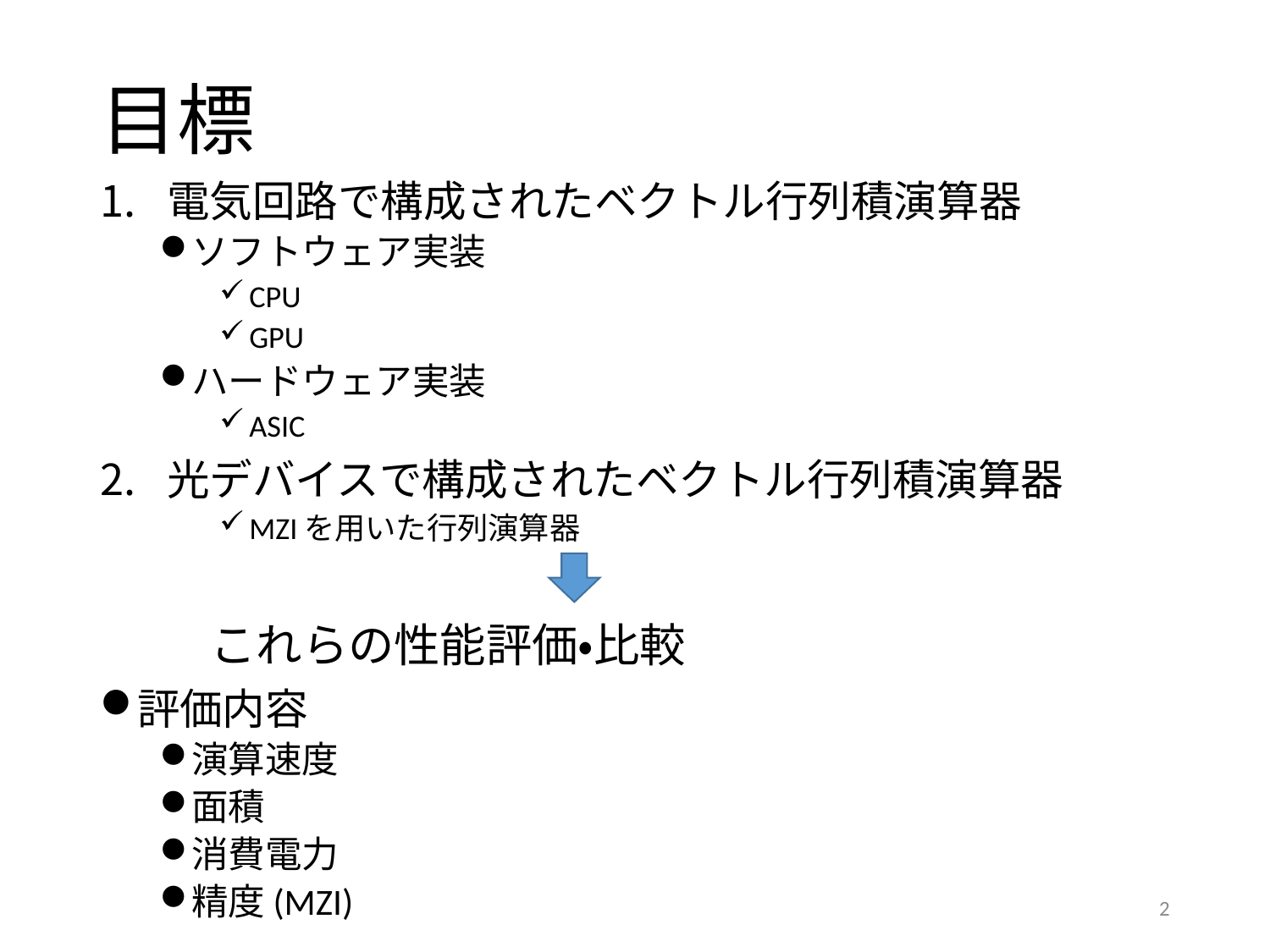

# 目標
電気回路で構成されたベクトル行列積演算器
ソフトウェア実装
CPU
GPU
ハードウェア実装
ASIC
光デバイスで構成されたベクトル行列積演算器
MZIを用いた行列演算器

		これらの性能評価・比較
評価内容
演算速度
面積
消費電力
精度(MZI)

2